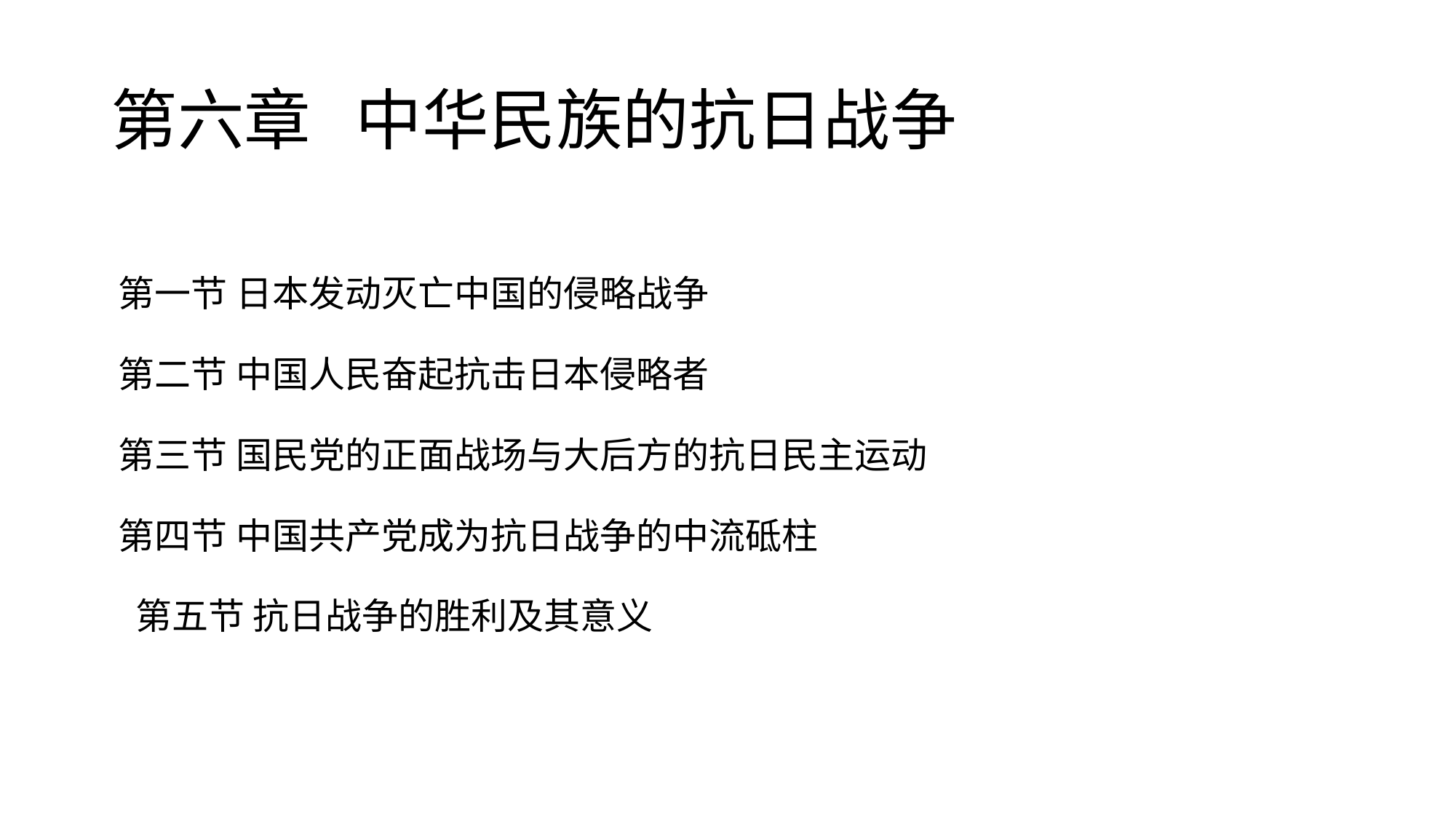

# 第六章   中华民族的抗日战争
第一节 日本发动灭亡中国的侵略战争
第二节 中国人民奋起抗击日本侵略者
第三节 国民党的正面战场与大后方的抗日民主运动
第四节 中国共产党成为抗日战争的中流砥柱
 第五节 抗日战争的胜利及其意义